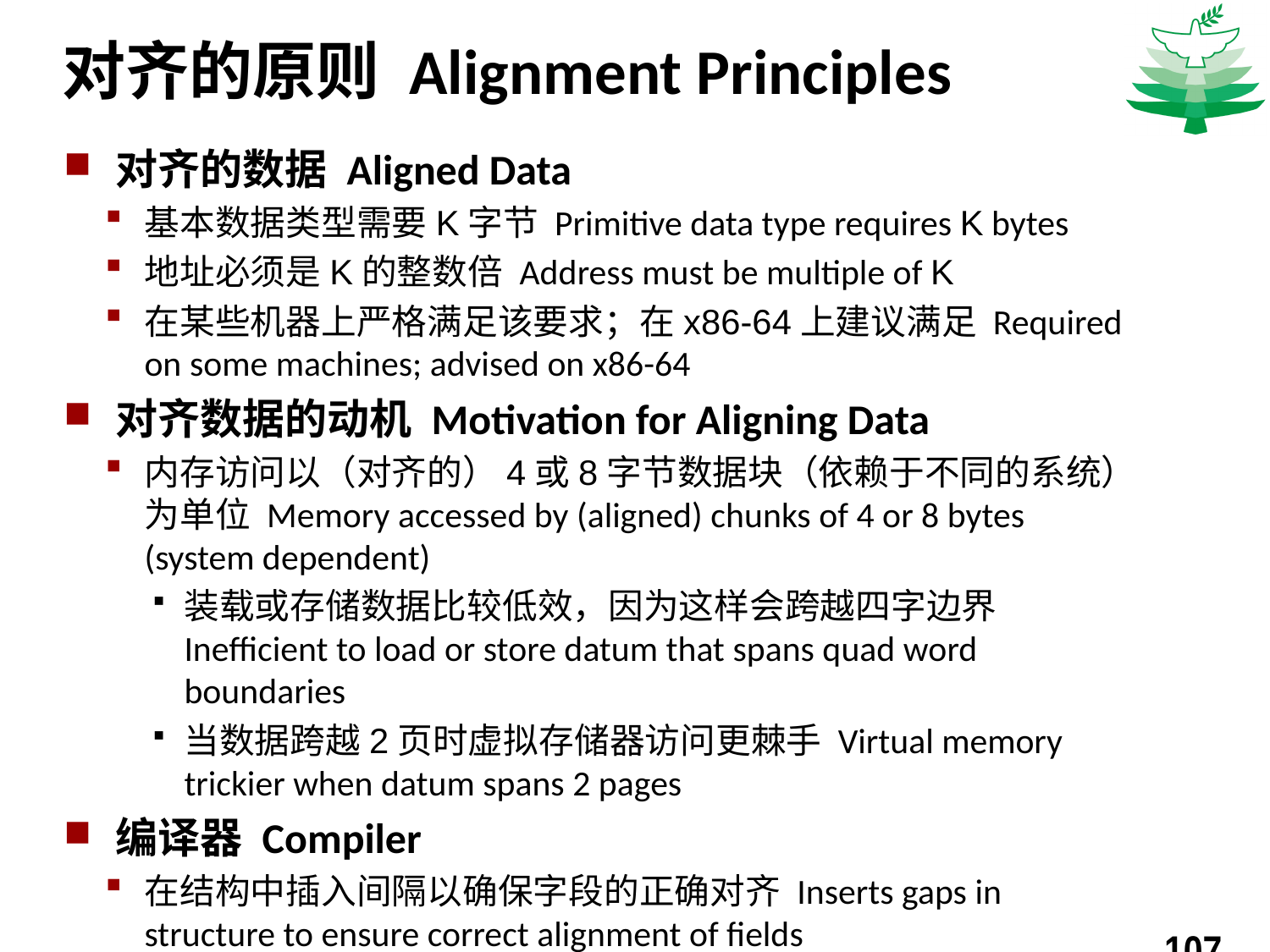

# 对齐的原则 Alignment Principles
对齐的数据 Aligned Data
基本数据类型需要K字节 Primitive data type requires K bytes
地址必须是K的整数倍 Address must be multiple of K
在某些机器上严格满足该要求；在x86-64上建议满足 Required on some machines; advised on x86-64
对齐数据的动机 Motivation for Aligning Data
内存访问以（对齐的）4或8字节数据块（依赖于不同的系统）为单位 Memory accessed by (aligned) chunks of 4 or 8 bytes (system dependent)
装载或存储数据比较低效，因为这样会跨越四字边界 Inefficient to load or store datum that spans quad word boundaries
当数据跨越2页时虚拟存储器访问更棘手 Virtual memory trickier when datum spans 2 pages
编译器 Compiler
在结构中插入间隔以确保字段的正确对齐 Inserts gaps in structure to ensure correct alignment of fields